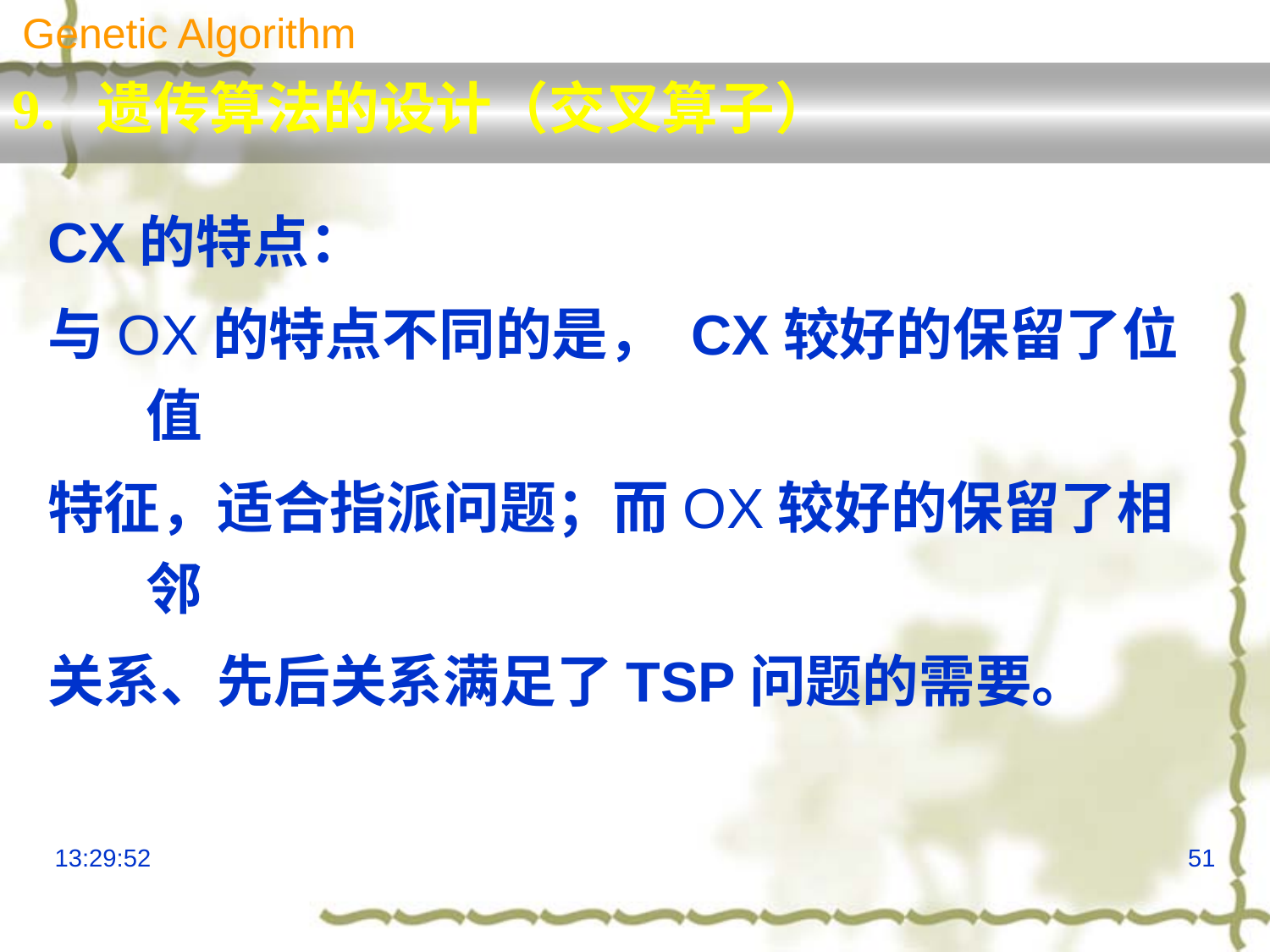

Genetic Algorithm
9.  遗传算法的设计（交叉算子）
CX的特点：
与OX的特点不同的是， CX较好的保留了位值
特征，适合指派问题；而OX较好的保留了相邻
关系、先后关系满足了TSP问题的需要。
13:29:52
51